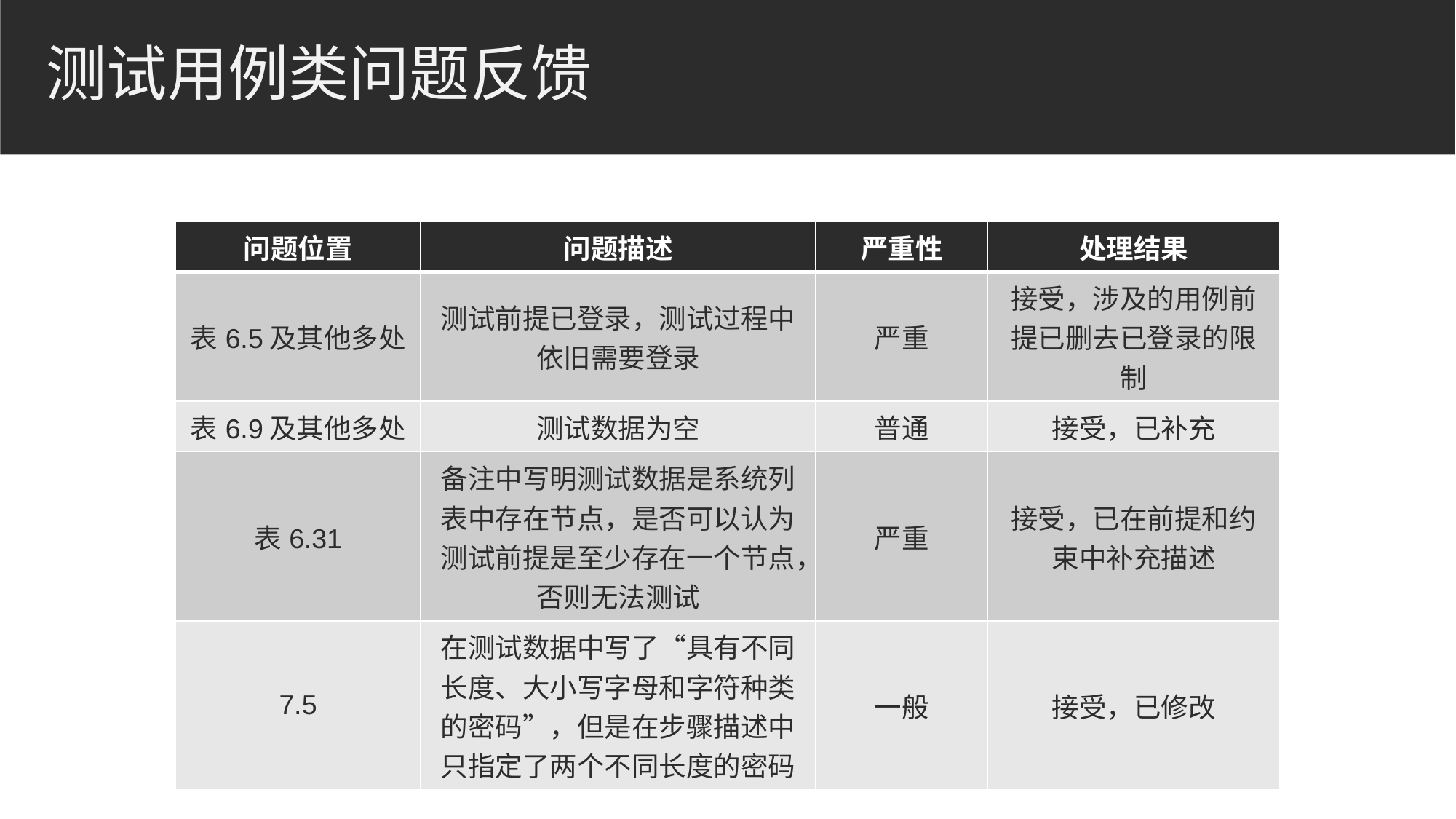

# 测试用例类问题反馈
| 问题位置 | 问题描述 | 严重性 | 处理结果 |
| --- | --- | --- | --- |
| 表6.5及其他多处 | 测试前提已登录，测试过程中依旧需要登录 | 严重 | 接受，涉及的用例前提已删去已登录的限制 |
| 表6.9及其他多处 | 测试数据为空 | 普通 | 接受，已补充 |
| 表6.31 | 备注中写明测试数据是系统列表中存在节点，是否可以认为测试前提是至少存在一个节点，否则无法测试 | 严重 | 接受，已在前提和约束中补充描述 |
| 7.5 | 在测试数据中写了“具有不同长度、大小写字母和字符种类的密码”，但是在步骤描述中只指定了两个不同长度的密码 | 一般 | 接受，已修改 |